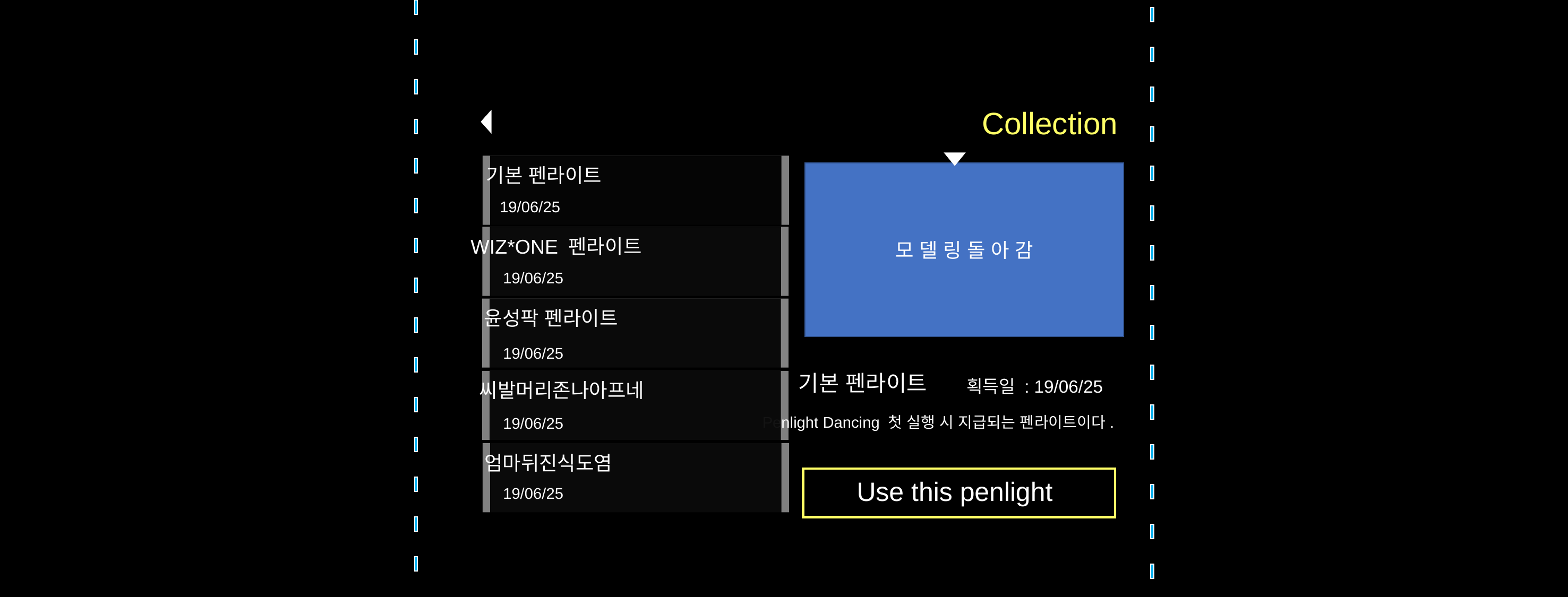

Collection

기본 펜라이트
19/06/25
19/06/25

모 델 링 돌 아 감

WIZ*ONE 펜라이트

19/06/25

윤성팍 펜라이트

19/06/25
19/06/25

기본 펜라이트

씨발머리존나아프네
획득일 : 19/06/25

Penlight Dancing 첫 실행 시 지급되는 펜라이트이다.
19/06/25

엄마뒤진식도염

Use this penlight

19/06/25